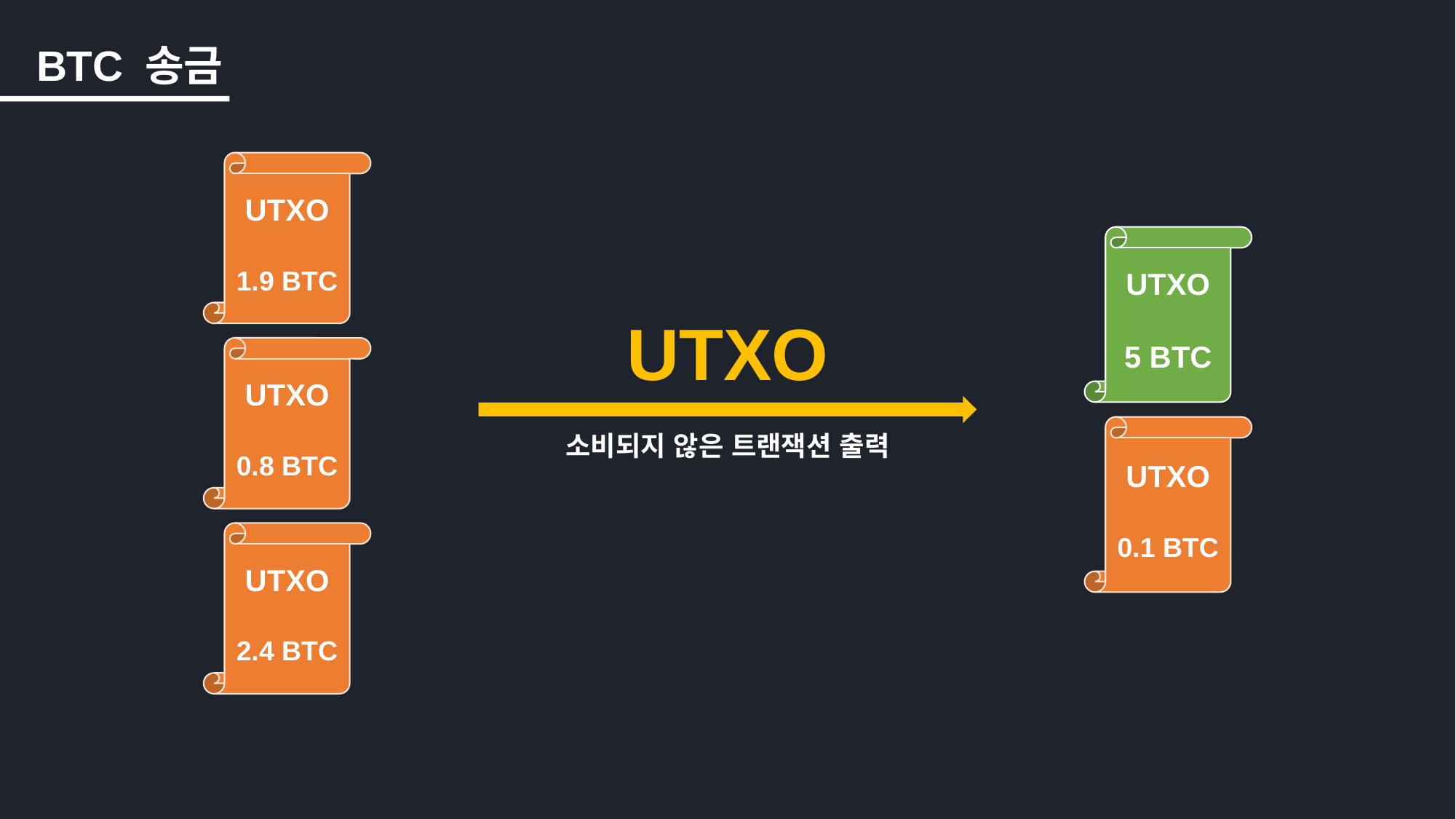

BTC 송금
UTXO

1.9 BTC
UTXO

0.8 BTC
UTXO

2.4 BTC
UTXO

5 BTC
UTXO

0.1 BTC
UTXO

소비되지 않은 트랜잭션 출력